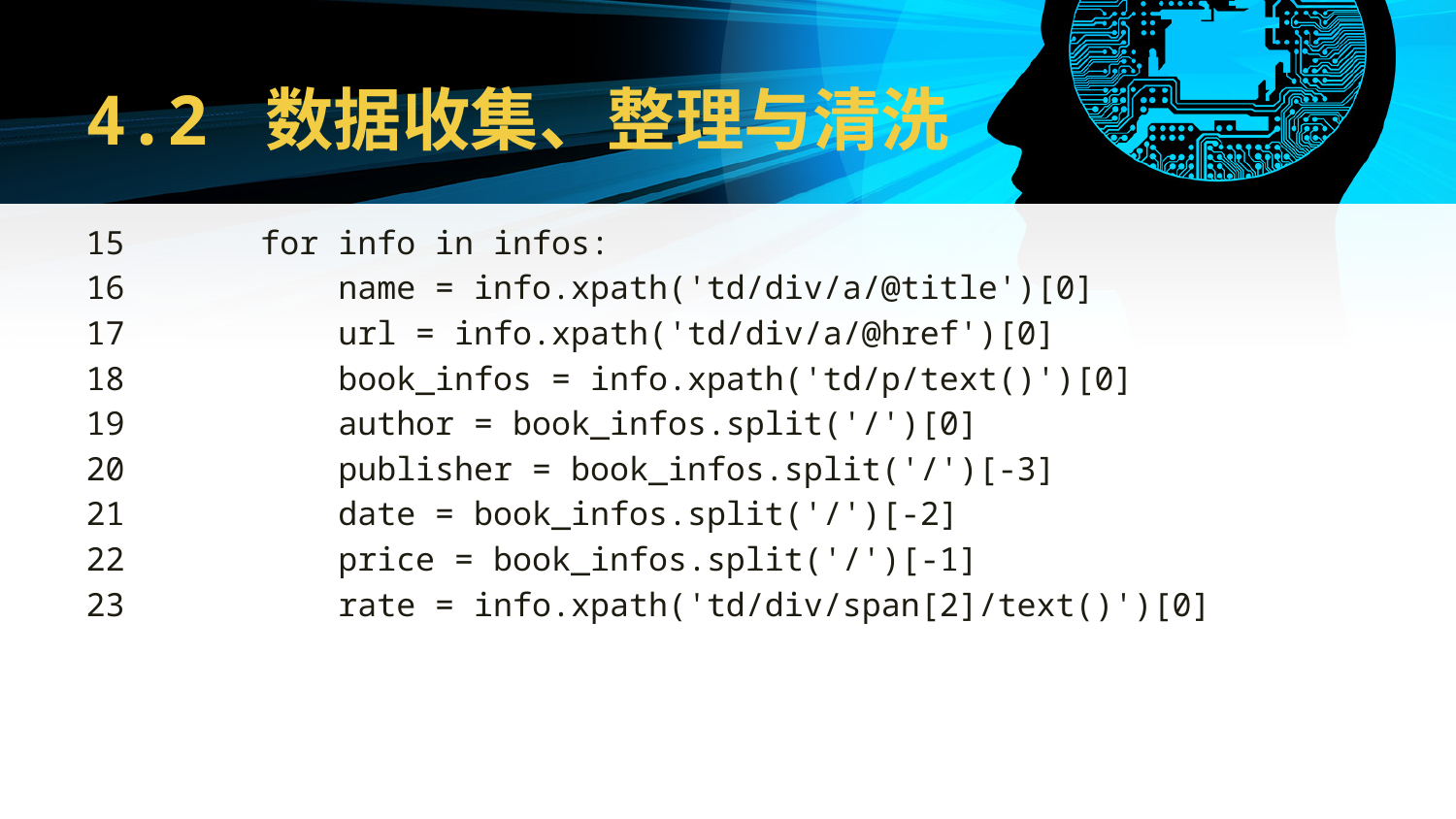

# 4.2 数据收集、整理与清洗
15       for info in infos:
16           name = info.xpath('td/div/a/@title')[0]
17           url = info.xpath('td/div/a/@href')[0]
18           book_infos = info.xpath('td/p/text()')[0]
19           author = book_infos.split('/')[0]
20           publisher = book_infos.split('/')[-3]
21           date = book_infos.split('/')[-2]
22           price = book_infos.split('/')[-1]
23           rate = info.xpath('td/div/span[2]/text()')[0]